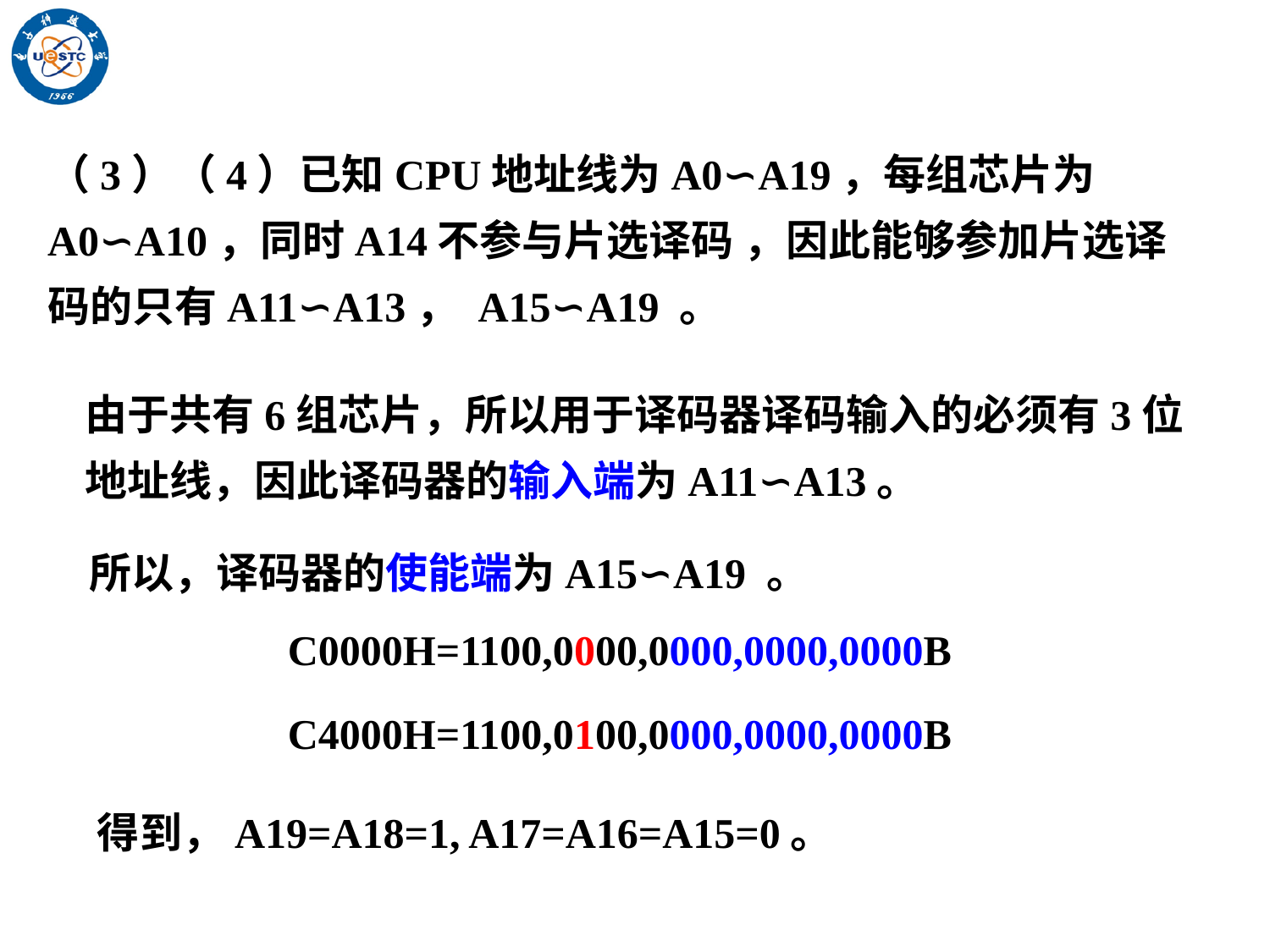

（3）（4）已知CPU地址线为A0∽A19，每组芯片为A0∽A10，同时A14不参与片选译码 ，因此能够参加片选译码的只有A11∽A13， A15∽A19 。
由于共有6组芯片，所以用于译码器译码输入的必须有3位地址线，因此译码器的输入端为A11∽A13。
所以，译码器的使能端为A15∽A19 。
C0000H=1100,0000,0000,0000,0000B
C4000H=1100,0100,0000,0000,0000B
得到，A19=A18=1, A17=A16=A15=0。